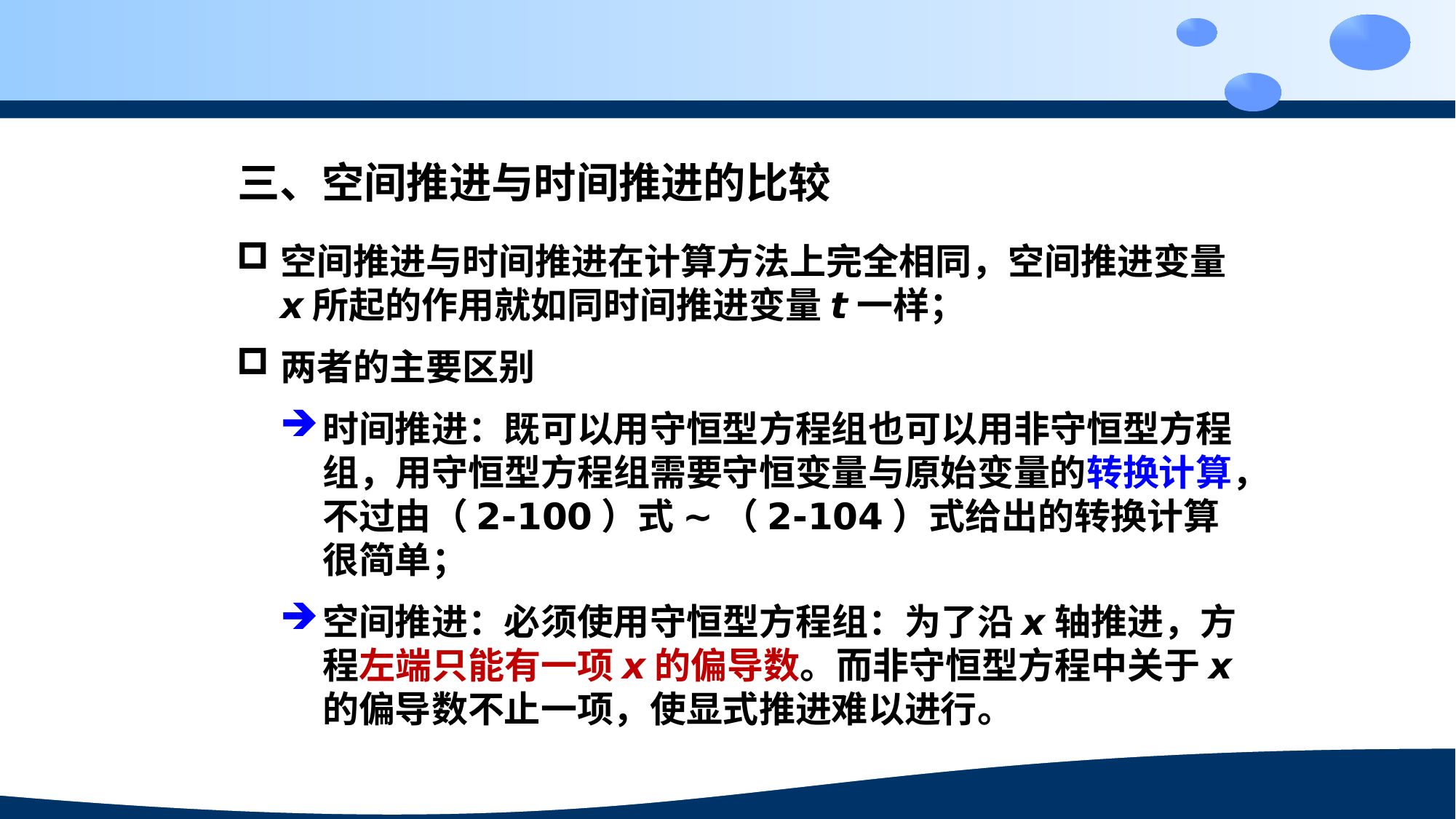

三、空间推进与时间推进的比较
空间推进与时间推进在计算方法上完全相同，空间推进变量x所起的作用就如同时间推进变量t一样；
两者的主要区别
时间推进：既可以用守恒型方程组也可以用非守恒型方程组，用守恒型方程组需要守恒变量与原始变量的转换计算，不过由（2-100）式~（2-104）式给出的转换计算很简单；
空间推进：必须使用守恒型方程组：为了沿x轴推进，方程左端只能有一项x的偏导数。而非守恒型方程中关于x的偏导数不止一项，使显式推进难以进行。